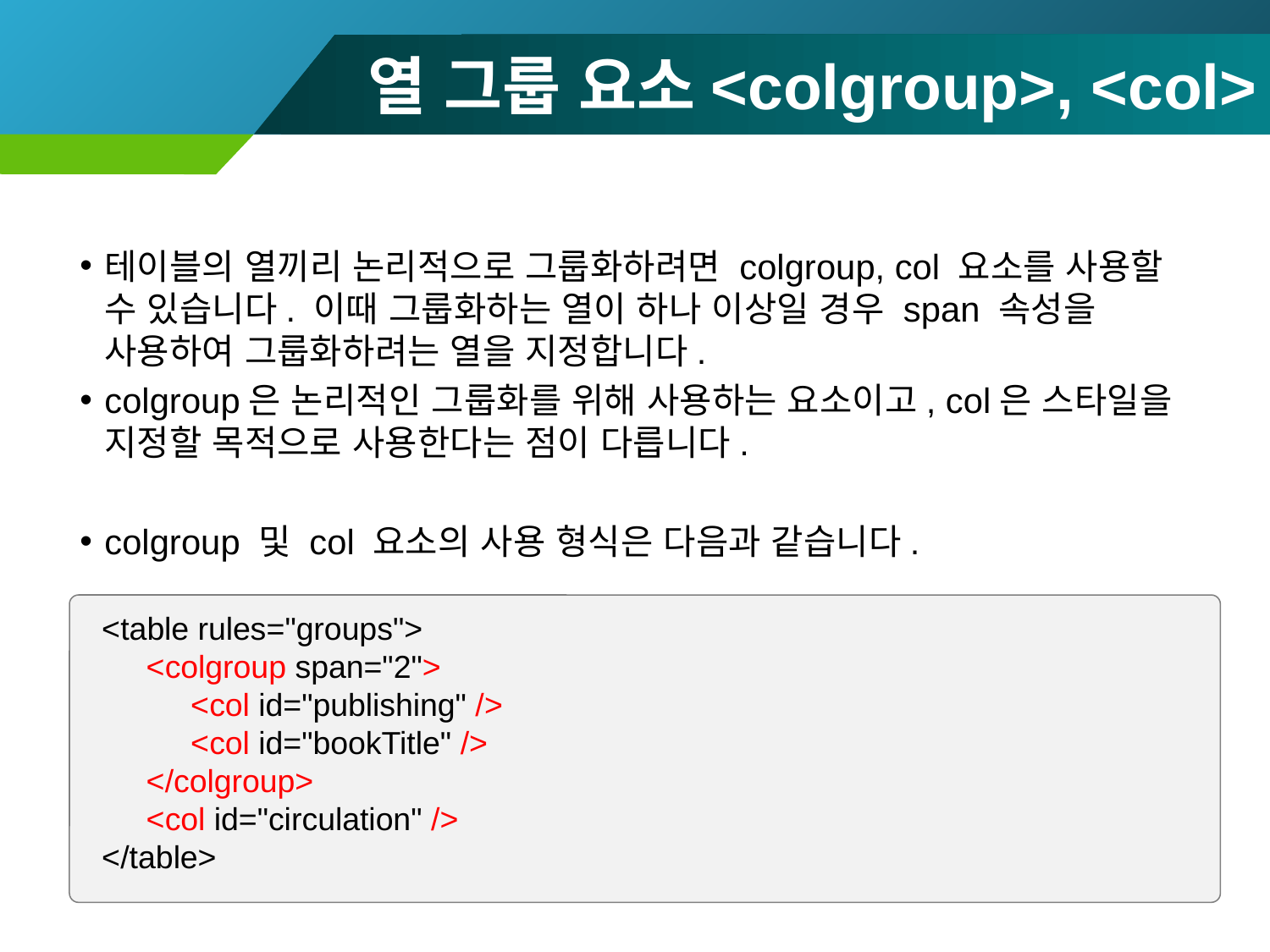

# 열 그룹 요소<colgroup>, <col>
테이블의 열끼리 논리적으로 그룹화하려면 colgroup, col 요소를 사용할 수 있습니다. 이때 그룹화하는 열이 하나 이상일 경우 span 속성을 사용하여 그룹화하려는 열을 지정합니다.
colgroup은 논리적인 그룹화를 위해 사용하는 요소이고, col은 스타일을 지정할 목적으로 사용한다는 점이 다릅니다.

colgroup 및 col 요소의 사용 형식은 다음과 같습니다.

<table rules="groups">
     <colgroup span="2">
          <col id="publishing" />
          <col id="bookTitle" />
     </colgroup>
     <col id="circulation" />
</table>